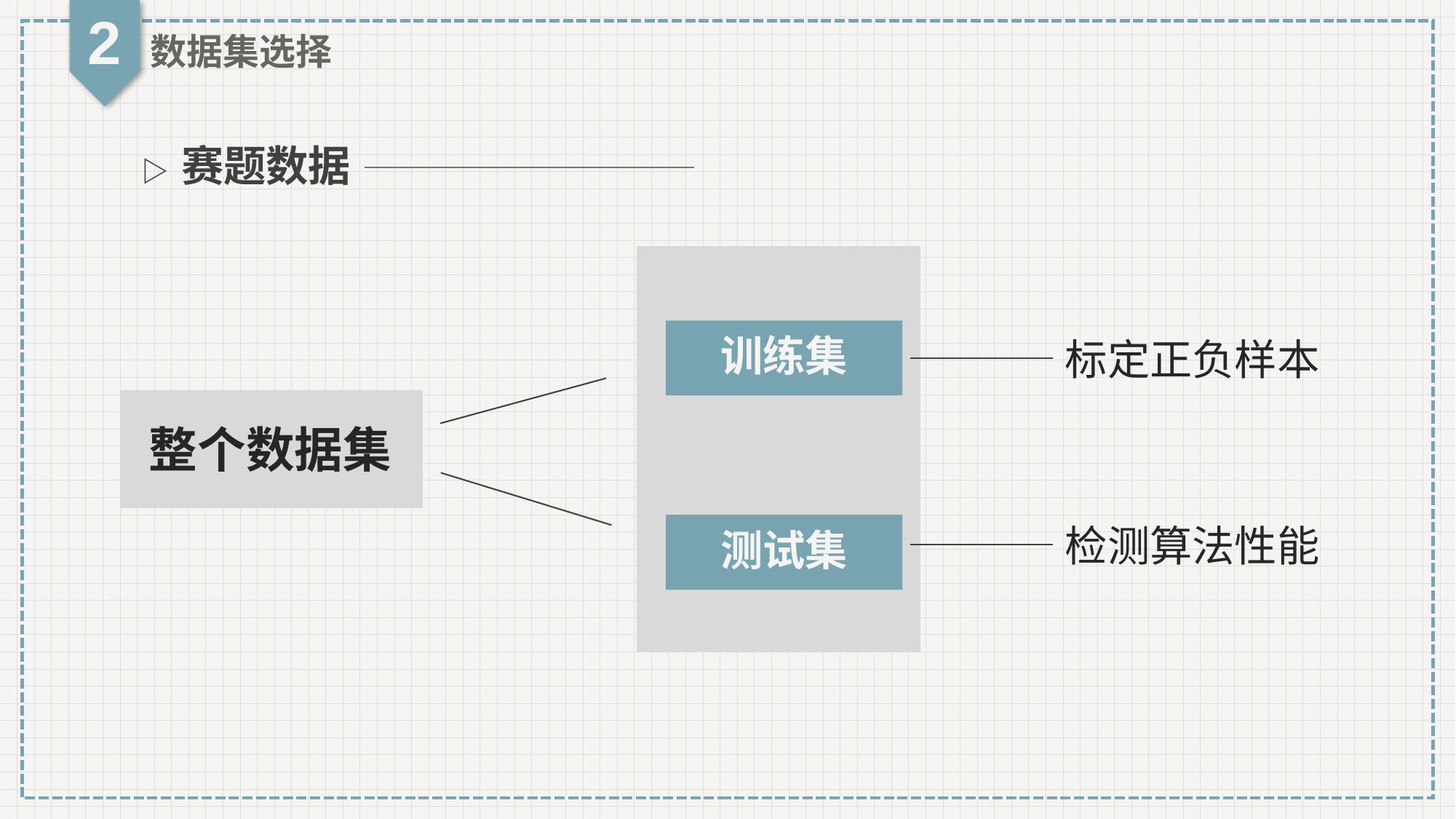

2
数据集选择
▷ 赛题数据

训练集

标定正负样本

整个数据集

检测算法性能
测试集